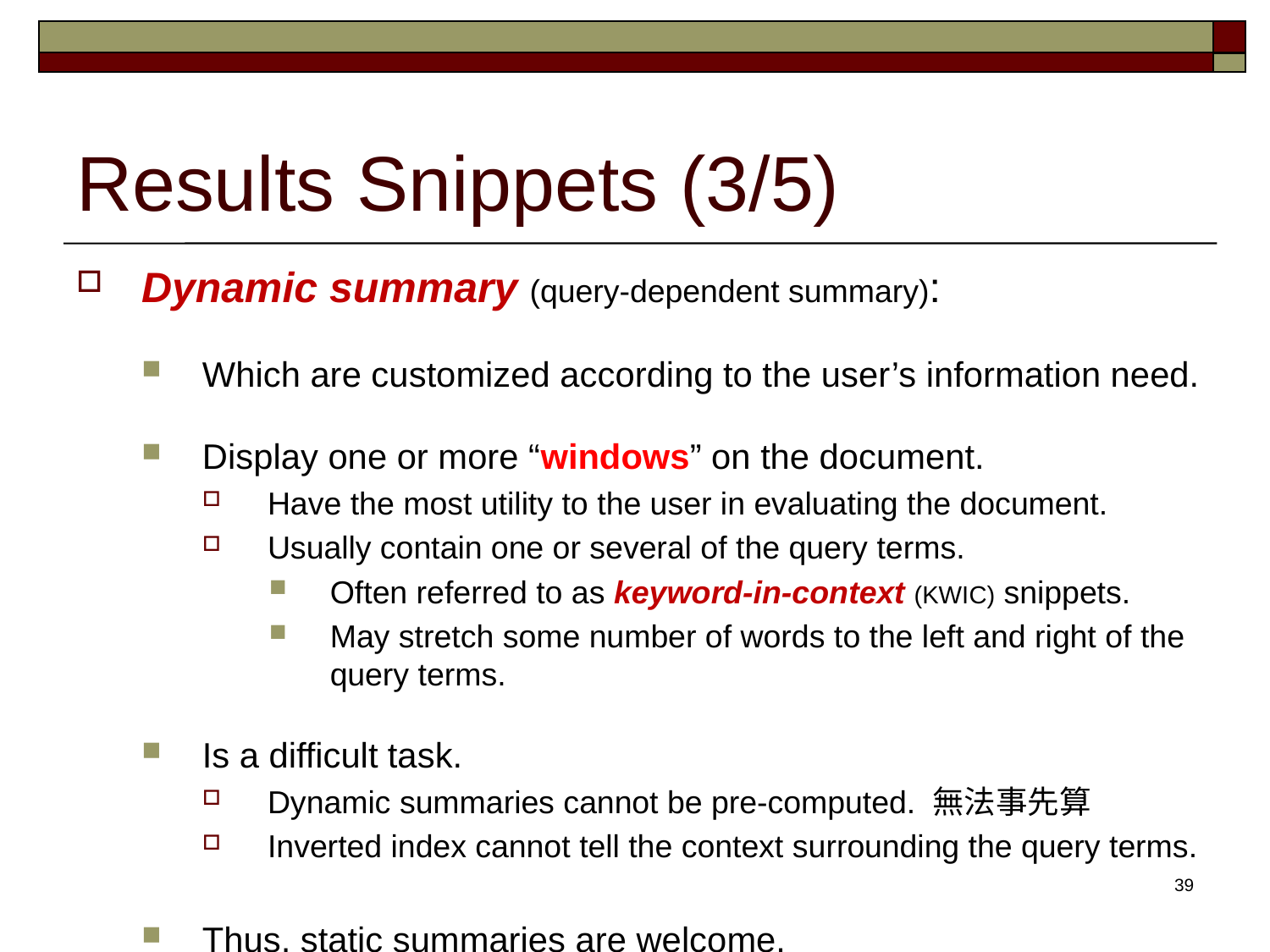

# Results Snippets (3/5)
Dynamic summary (query-dependent summary):

Which are customized according to the user’s information need.

Display one or more “windows” on the document.
Have the most utility to the user in evaluating the document.
Usually contain one or several of the query terms.
Often referred to as keyword-in-context (KWIC) snippets.
May stretch some number of words to the left and right of the query terms.

Is a difficult task.
Dynamic summaries cannot be pre-computed. 無法事先算
Inverted index cannot tell the context surrounding the query terms.

Thus, static summaries are welcome.
39